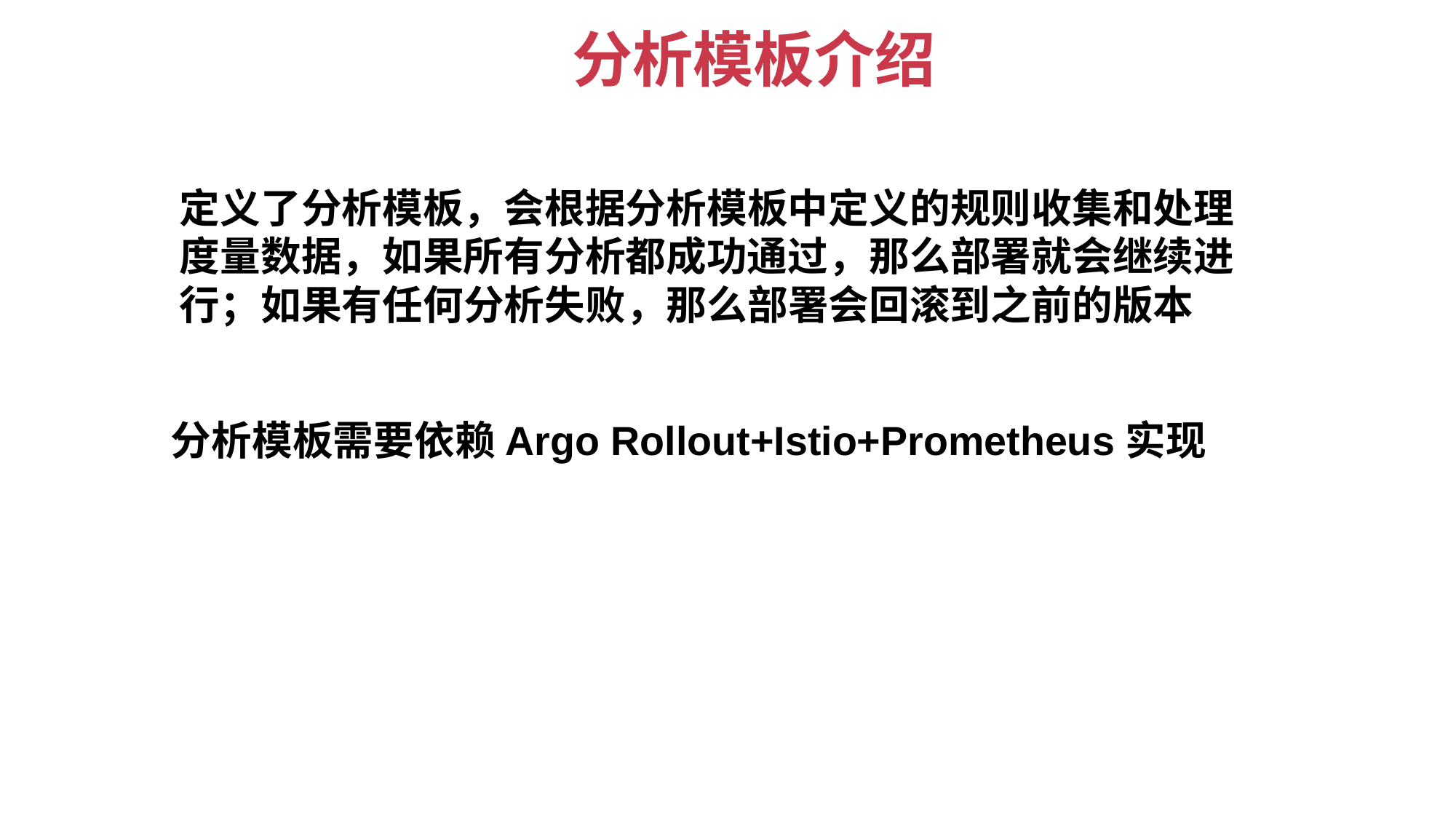

分析模板介绍
定义了分析模板，会根据分析模板中定义的规则收集和处理度量数据，如果所有分析都成功通过，那么部署就会继续进行；如果有任何分析失败，那么部署会回滚到之前的版本
分析模板需要依赖Argo Rollout+Istio+Prometheus实现